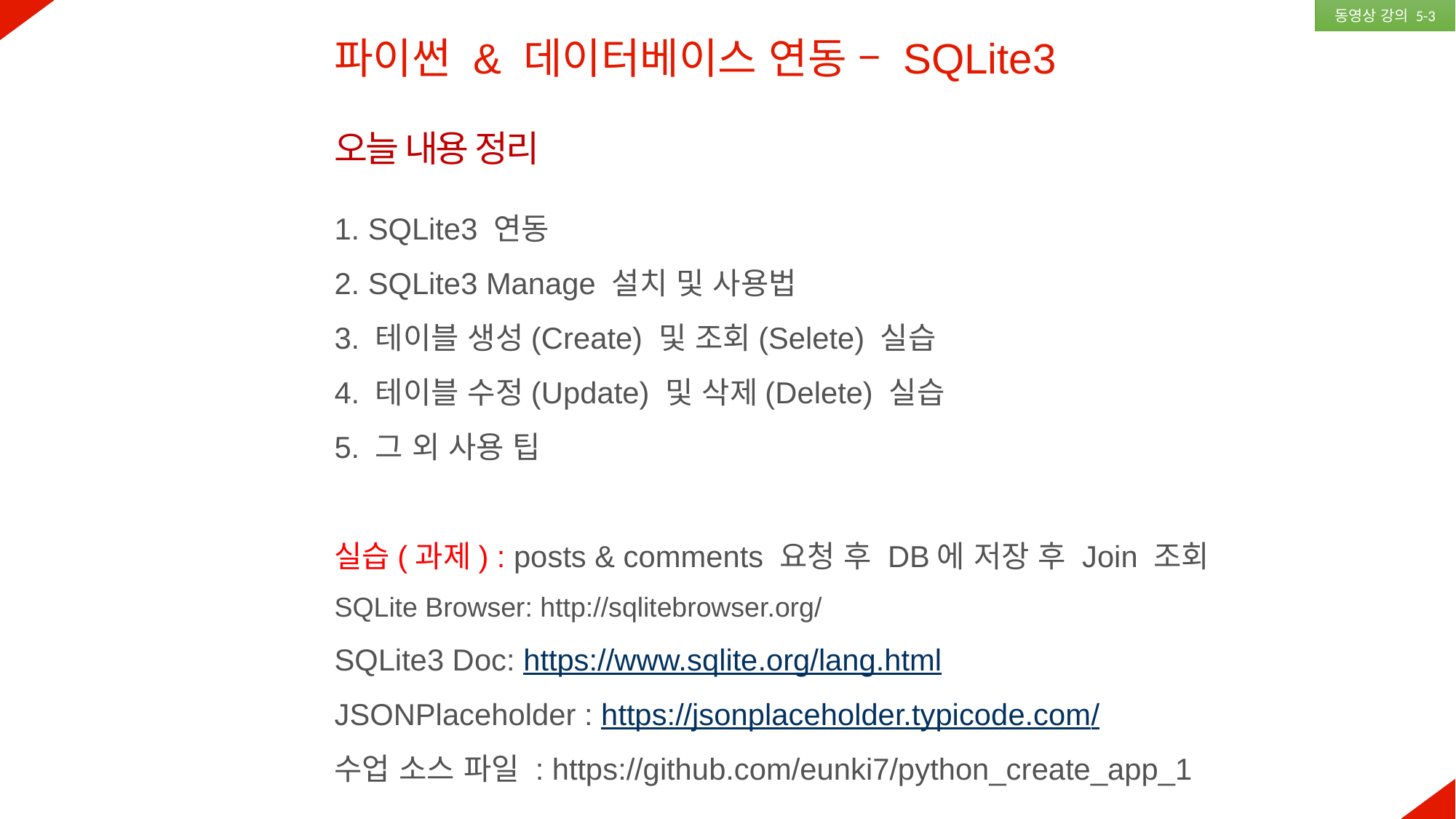

동영상 강의 5-3
파이썬 & 데이터베이스 연동 – SQLite3
오늘 내용 정리
1. SQLite3 연동
2. SQLite3 Manage 설치 및 사용법
3. 테이블 생성(Create) 및 조회(Selete) 실습
4. 테이블 수정(Update) 및 삭제(Delete) 실습
5. 그 외 사용 팁

실습(과제) : posts & comments 요청 후 DB에 저장 후 Join 조회
SQLite Browser: http://sqlitebrowser.org/
SQLite3 Doc: https://www.sqlite.org/lang.html
JSONPlaceholder : https://jsonplaceholder.typicode.com/
수업 소스 파일 : https://github.com/eunki7/python_create_app_1